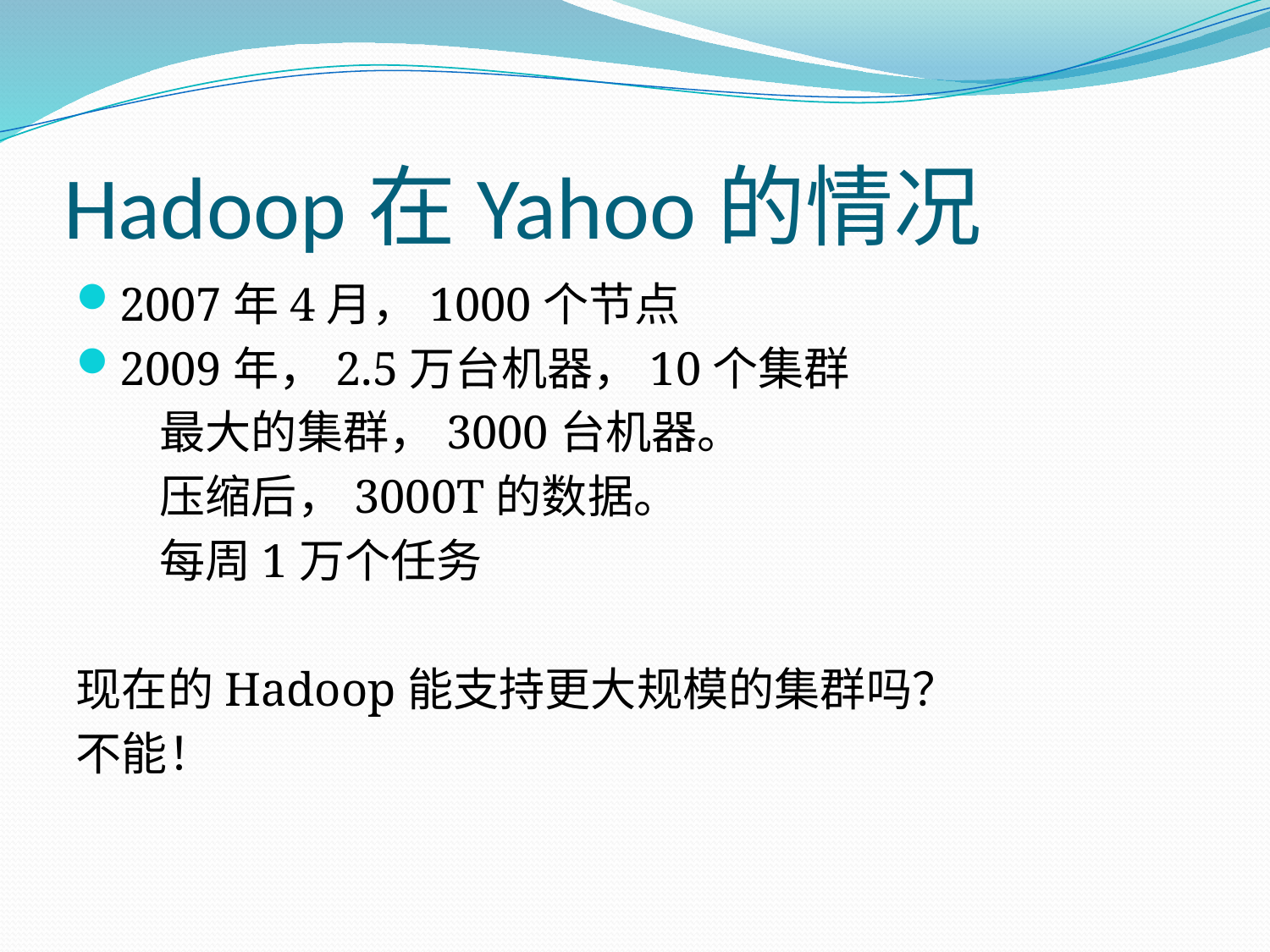

# Hadoop在Yahoo的情况
2007年4月，1000个节点
2009年，2.5万台机器，10个集群
       最大的集群，3000台机器。
       压缩后，3000T的数据。
       每周1万个任务

现在的Hadoop能支持更大规模的集群吗？
不能！